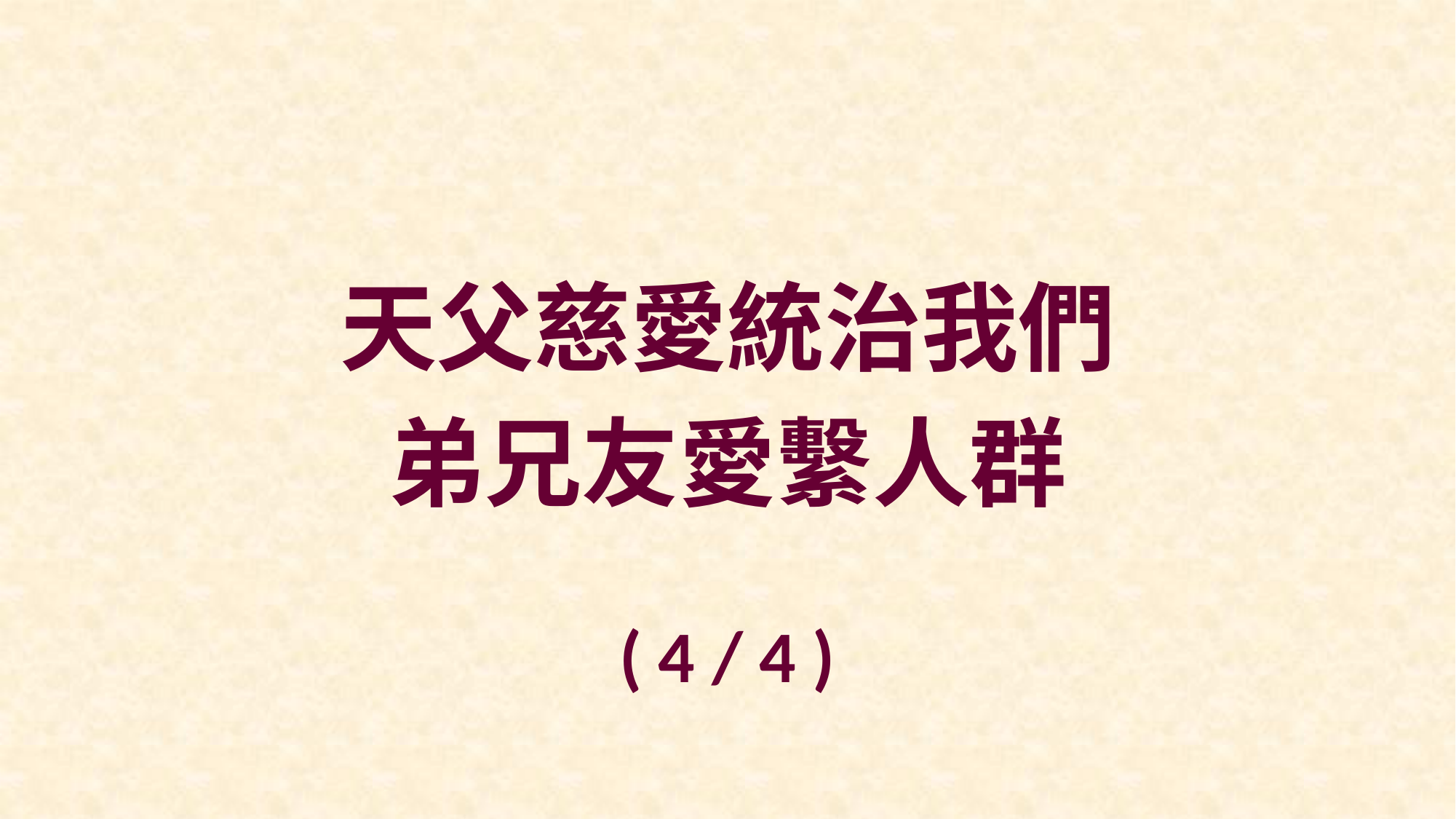

天父慈愛統治我們
弟兄友愛繫人群
( 4 / 4 )